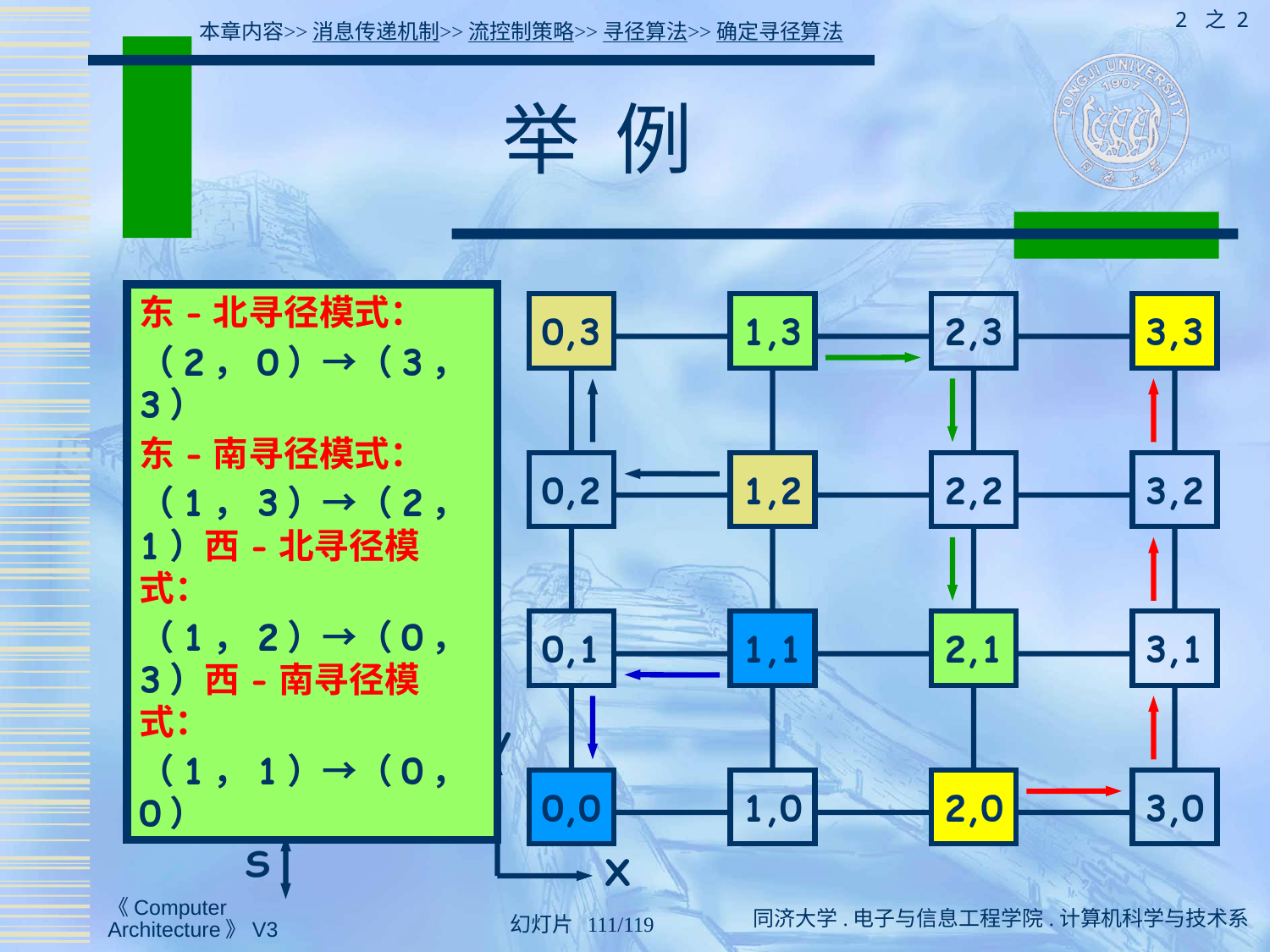

2 之 2
本章内容>>消息传递机制>>流控制策略>>寻径算法>>确定寻径算法
# 举  例
东-北寻径模式：
（2，0）→（3，3）
东-南寻径模式：
（1，3）→（2，1）西-北寻径模式：
（1，2）→（0，3）西-南寻径模式：
（1，1）→（0，0）
0,3
1,3
2,3
3,3

0,2
1,2
2,2
3,2

0,1
1,1
2,1
3,1

N
W
E
i,j

S

Y

0,0
1,0
2,0
3,0

X